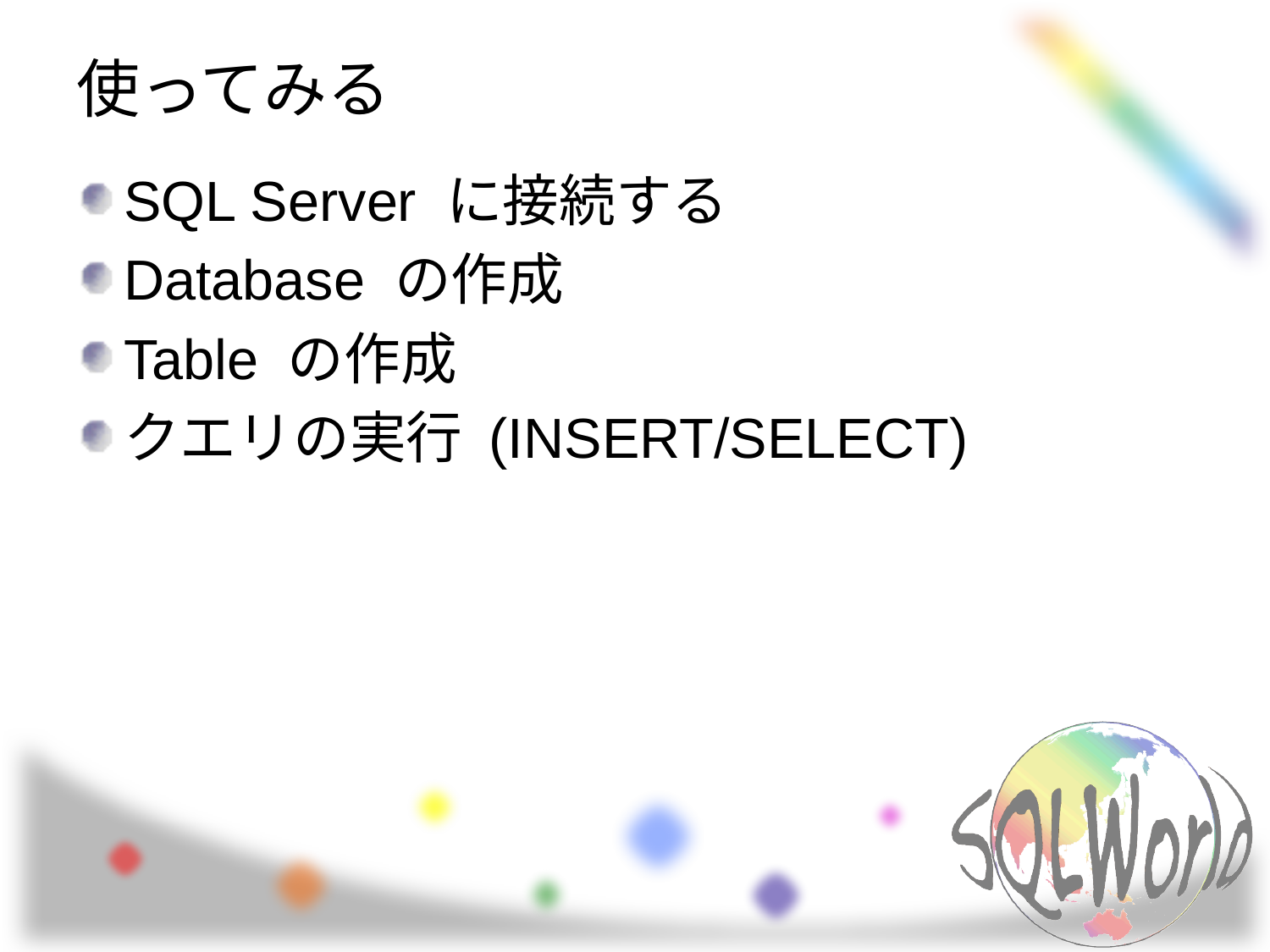

# 使ってみる
SQL Server に接続する
Database の作成
Table の作成
クエリの実行 (INSERT/SELECT)